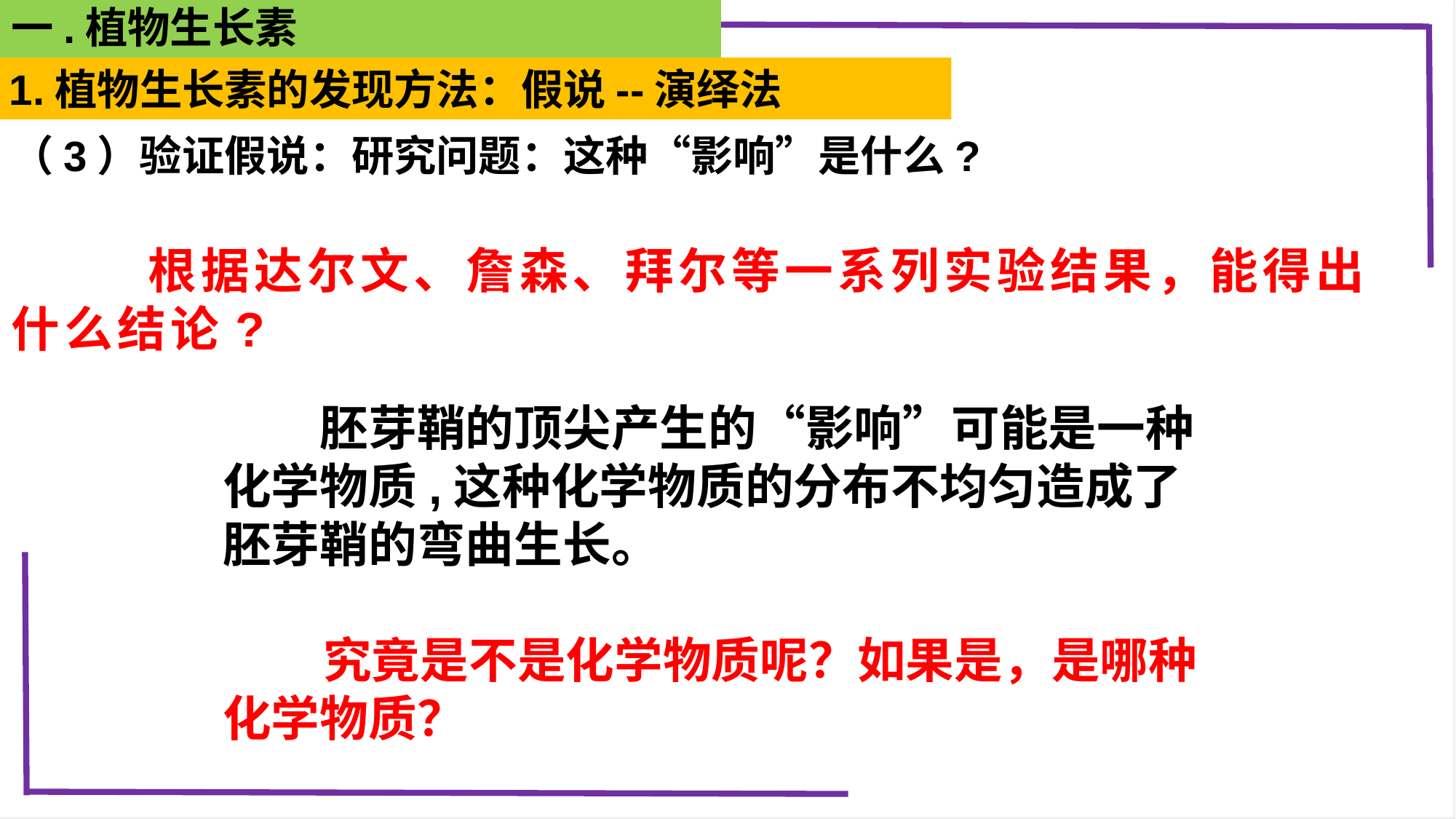

一.植物生长素
1.植物生长素的发现方法：假说--演绎法
（3）验证假说：研究问题：这种“影响”是什么?
        根据达尔文、詹森、拜尔等一系列实验结果，能得出什么结论?
　　胚芽鞘的顶尖产生的“影响”可能是一种化学物质,这种化学物质的分布不均匀造成了胚芽鞘的弯曲生长。
        究竟是不是化学物质呢？如果是，是哪种化学物质？